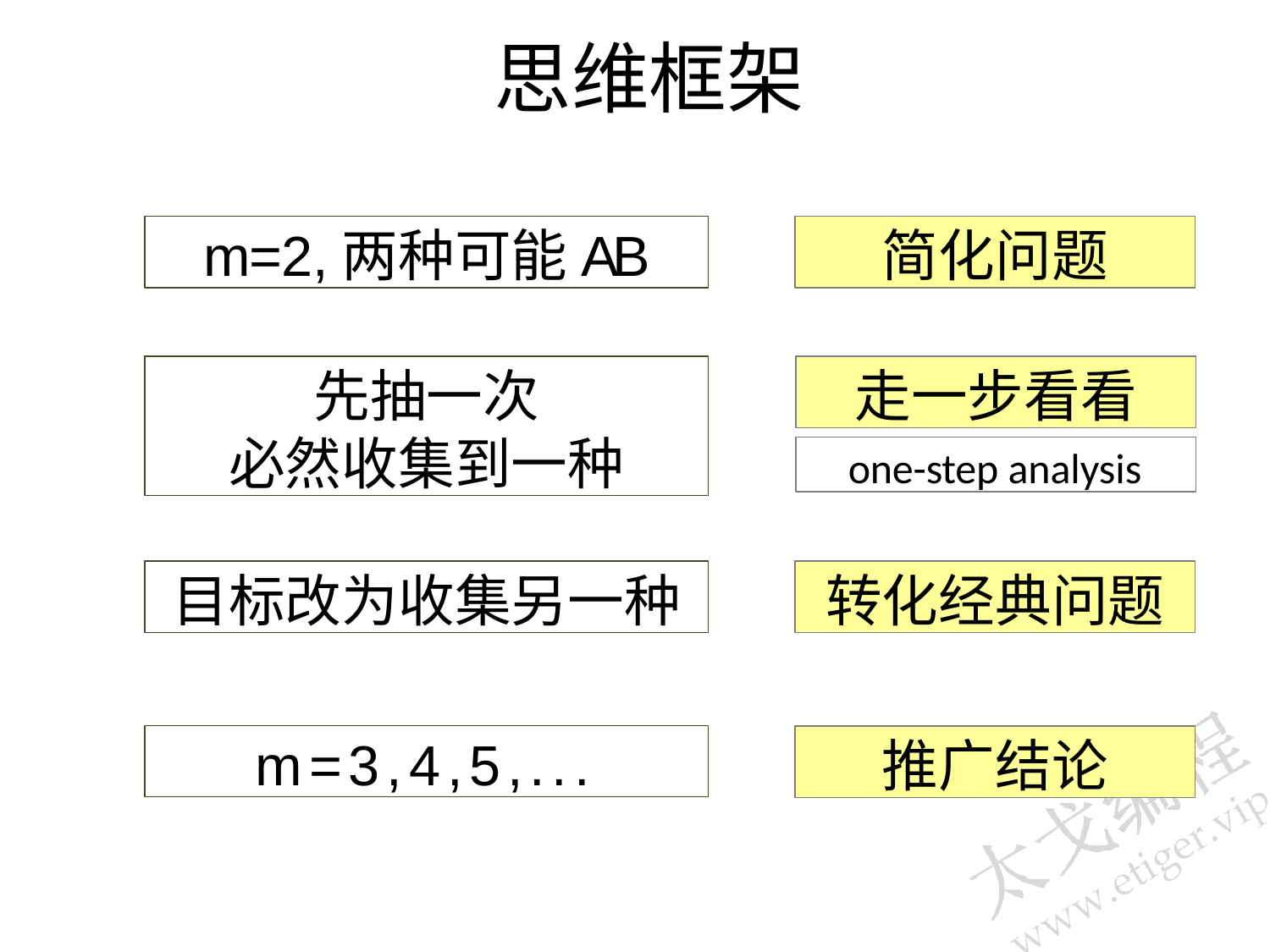

# 思维框架
m=2,两种可能AB
简化问题
先抽一次
必然收集到一种
走一步看看
one-step analysis
目标改为收集另一种
转化经典问题

m=3,4,5,...
推广结论